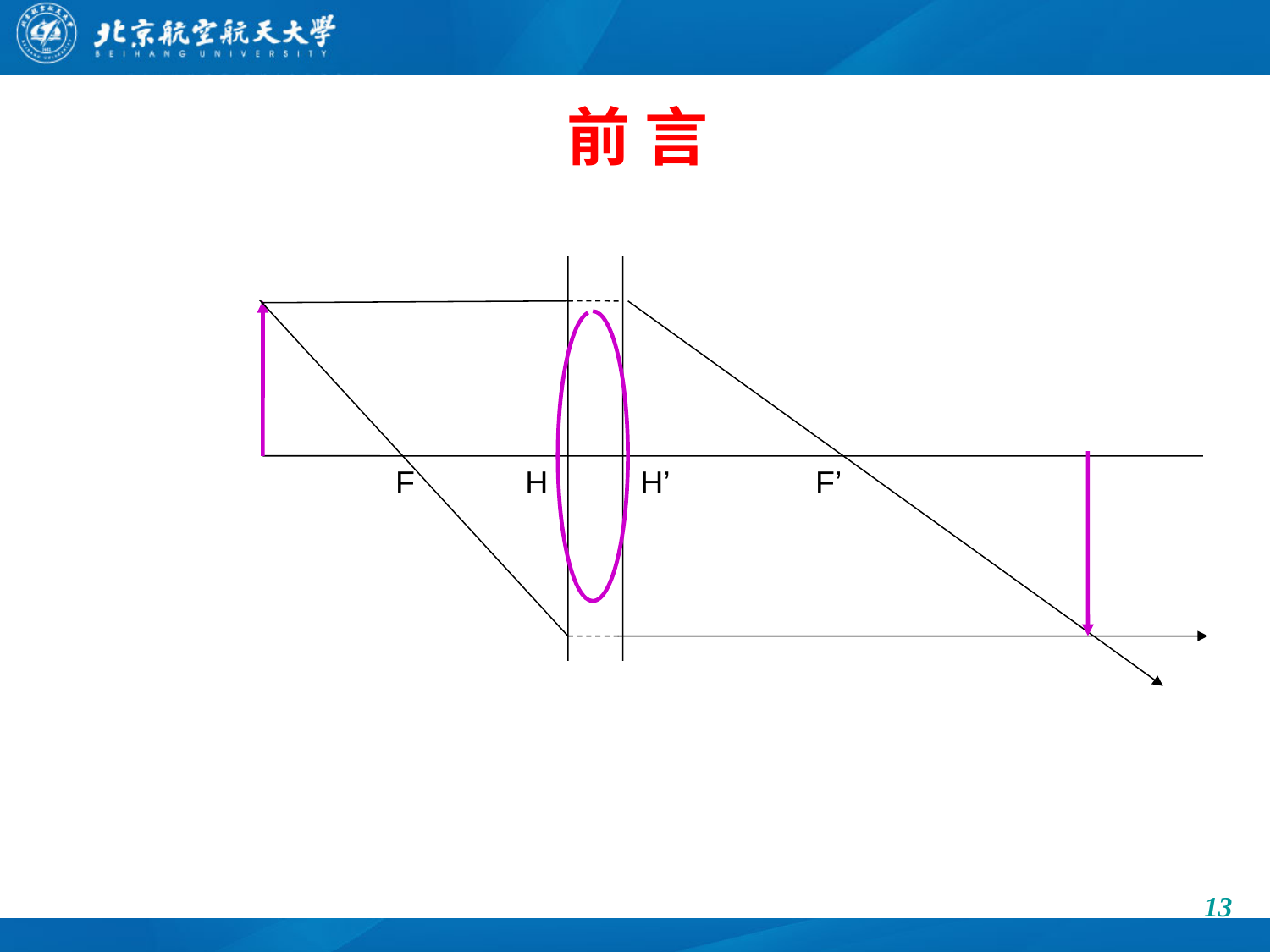

# 前 言

F
H
H’
F’

13